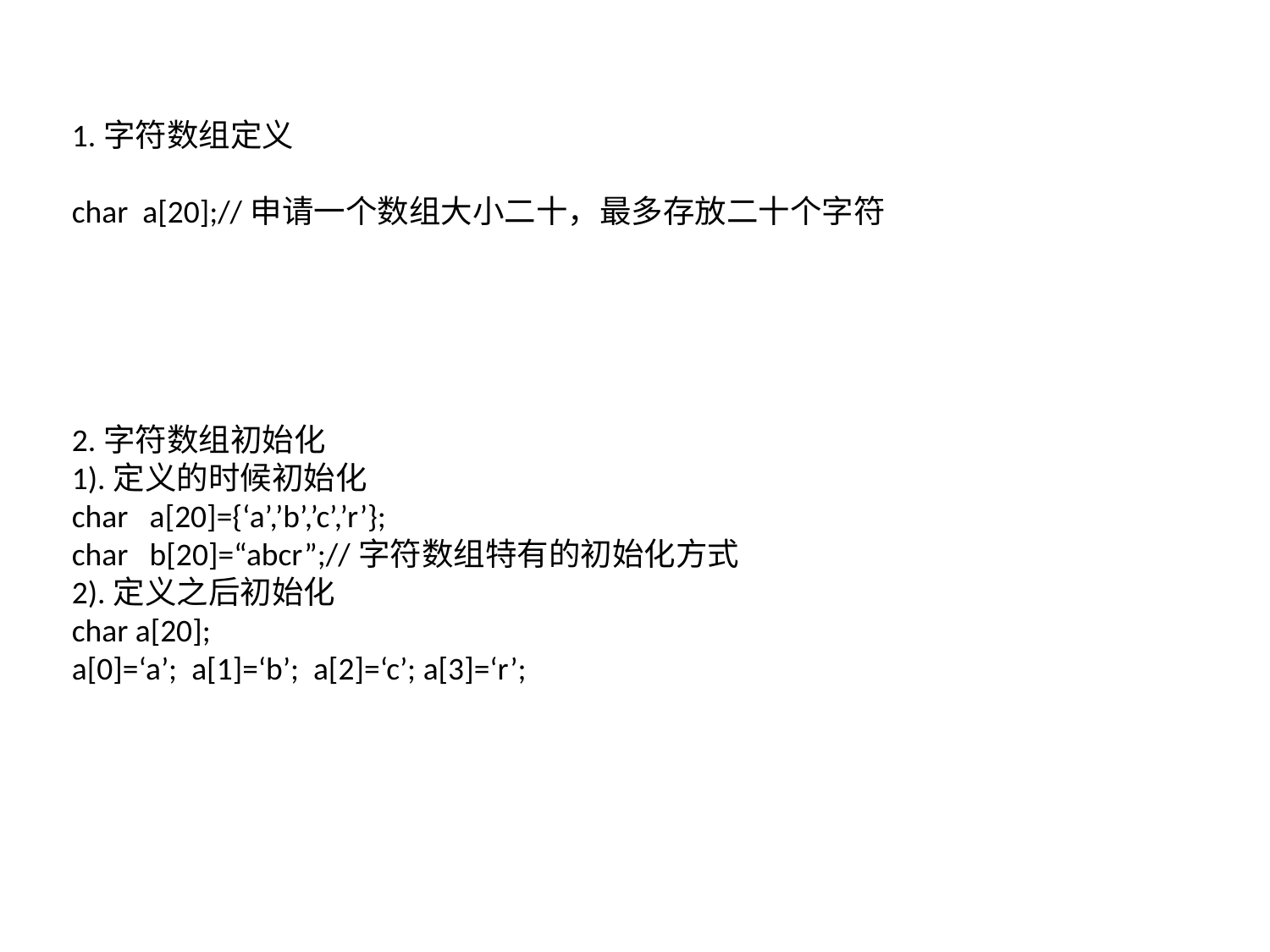

1.字符数组定义

char  a[20];//申请一个数组大小二十，最多存放二十个字符

2.字符数组初始化
1).定义的时候初始化
char   a[20]={‘a’,’b’,’c’,’r’};
char   b[20]=“abcr”;//字符数组特有的初始化方式
2).定义之后初始化
char a[20];
a[0]=‘a’;  a[1]=‘b’;  a[2]=‘c’; a[3]=‘r’;